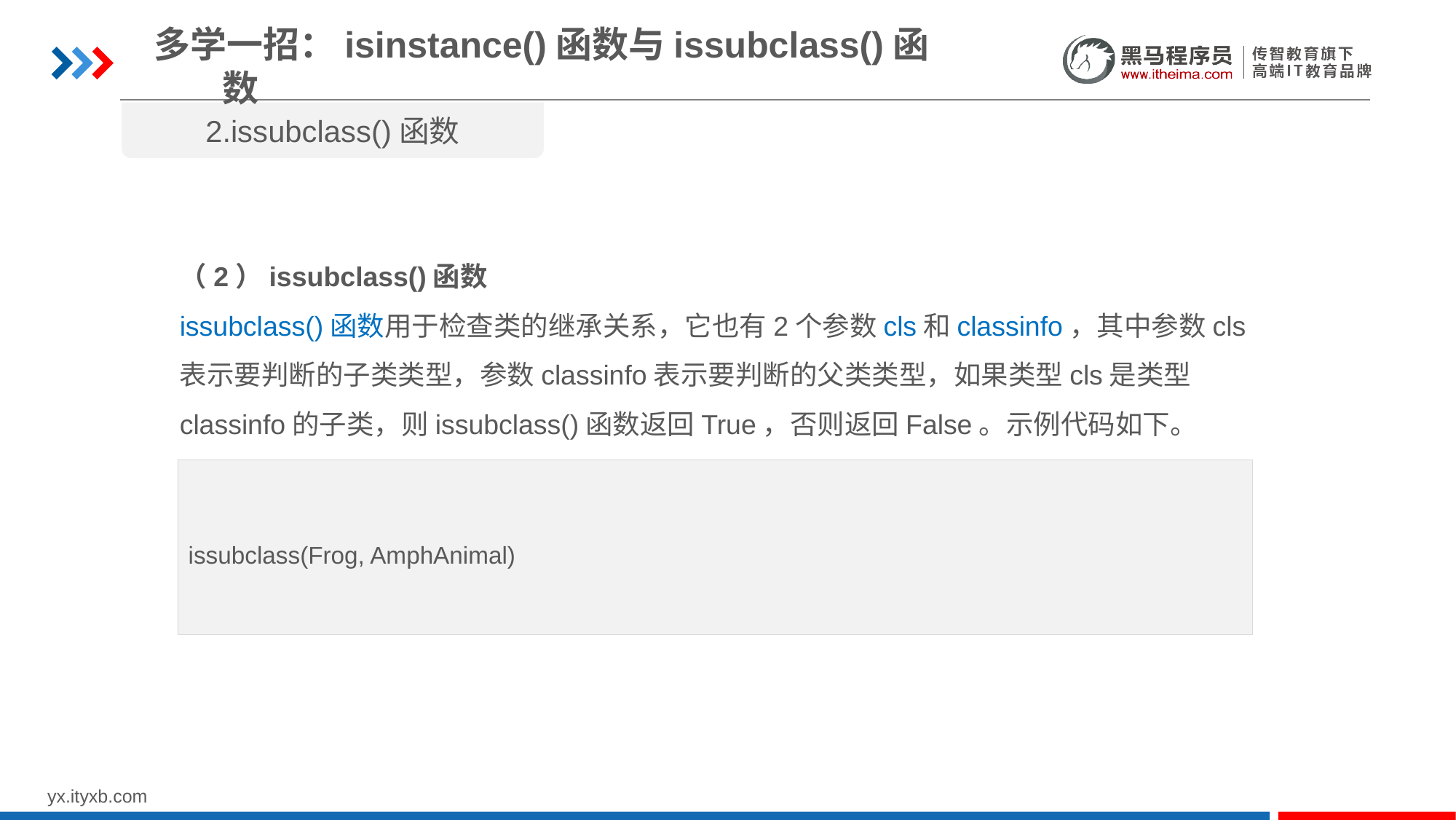

多学一招：isinstance()函数与issubclass()函数

2.issubclass()函数
（2）issubclass()函数
issubclass()函数用于检查类的继承关系，它也有2个参数cls和classinfo，其中参数cls表示要判断的子类类型，参数classinfo表示要判断的父类类型，如果类型cls是类型classinfo的子类，则issubclass()函数返回True，否则返回False。示例代码如下。
issubclass(Frog, AmphAnimal)